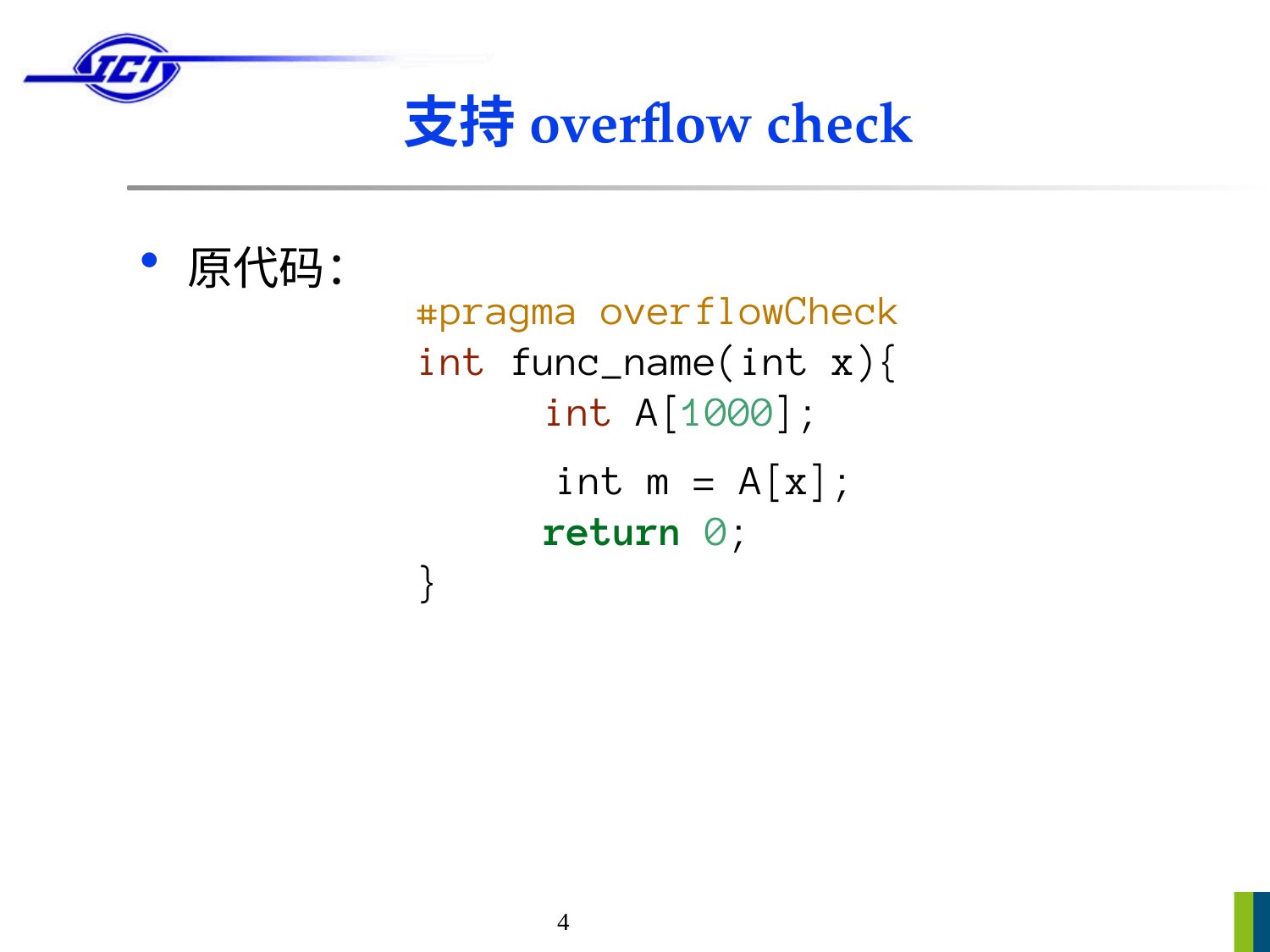

# 支持overflow check
原代码：
#pragma overflowCheck
int func_name(int x){
	int A[1000];
      int m = A[x];
	return 0;
}